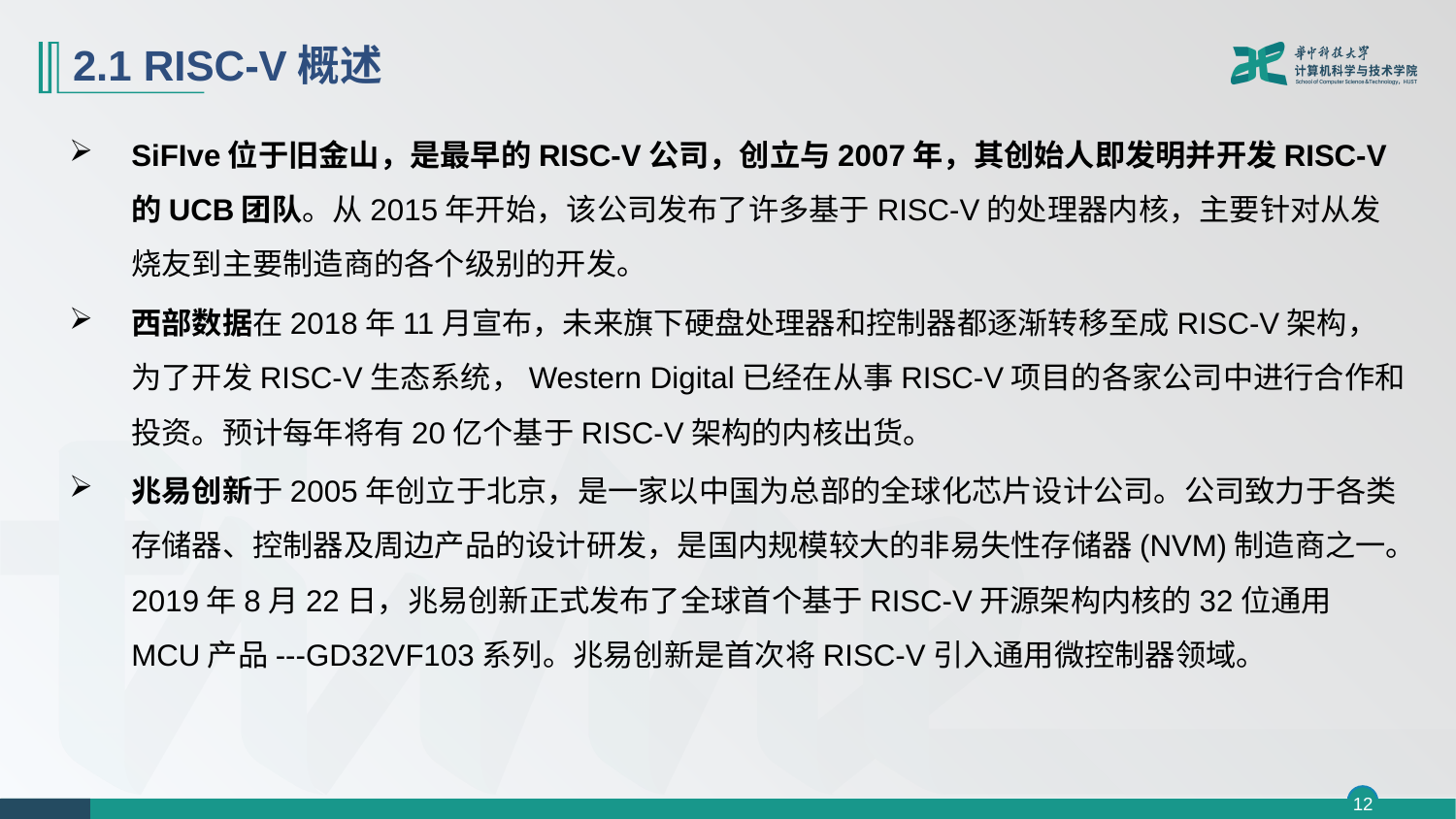

# 2.1 RISC-V概述
SiFIve位于旧金山，是最早的RISC-V公司，创立与2007年，其创始人即发明并开发RISC-V的UCB团队。从2015年开始，该公司发布了许多基于RISC-V的处理器内核，主要针对从发烧友到主要制造商的各个级别的开发。
西部数据在2018年11月宣布，未来旗下硬盘处理器和控制器都逐渐转移至成RISC-V架构，为了开发RISC-V生态系统，Western Digital已经在从事RISC-V项目的各家公司中进行合作和投资。预计每年将有20亿个基于RISC-V架构的内核出货。
兆易创新于2005年创立于北京，是一家以中国为总部的全球化芯片设计公司。公司致力于各类存储器、控制器及周边产品的设计研发，是国内规模较大的非易失性存储器(NVM)制造商之一。2019年8月22日，兆易创新正式发布了全球首个基于RISC-V开源架构内核的32位通用MCU产品---GD32VF103系列。兆易创新是首次将RISC-V引入通用微控制器领域。